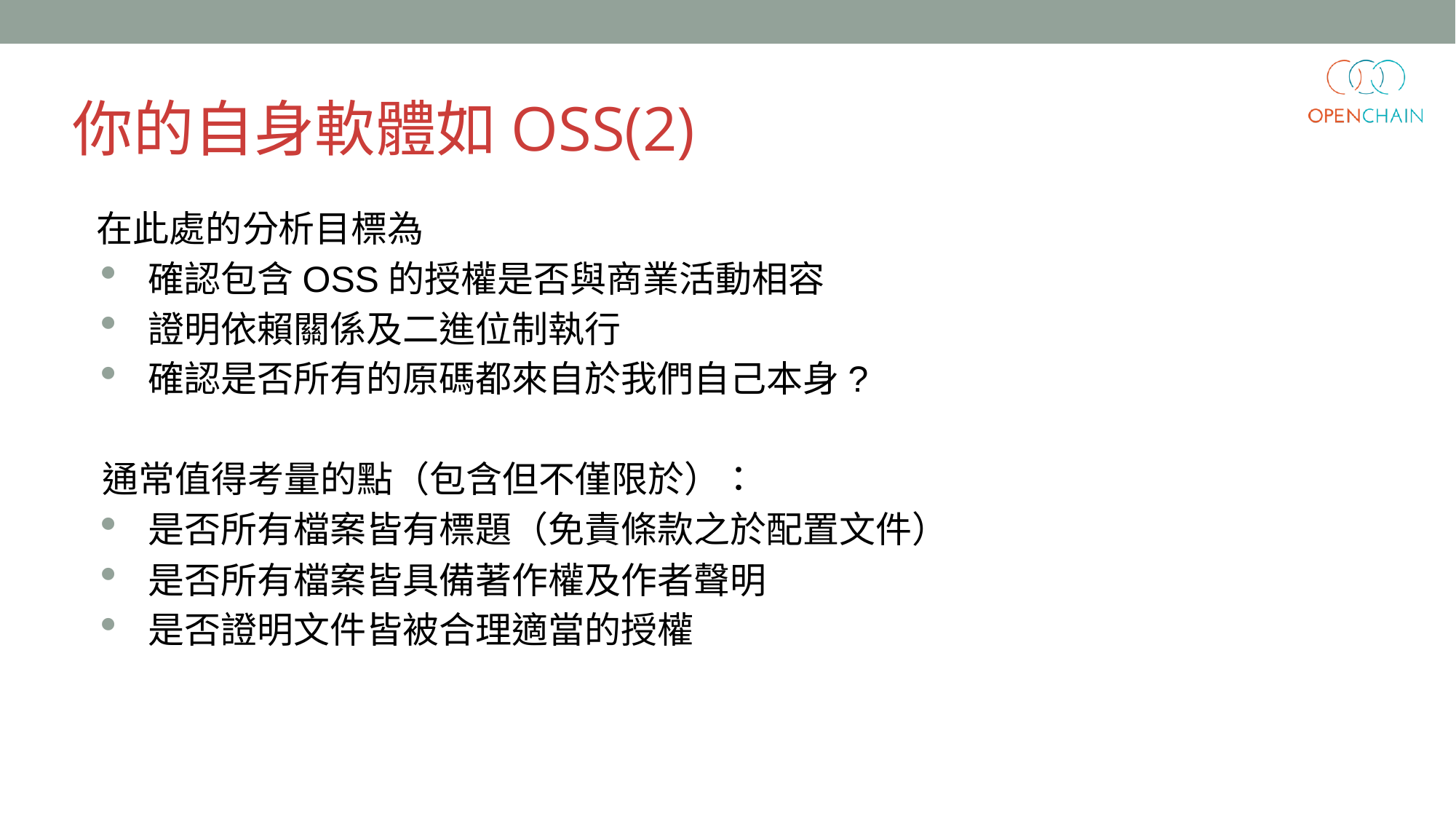

你的自身軟體如OSS(2)
在此處的分析目標為
確認包含OSS的授權是否與商業活動相容
證明依賴關係及二進位制執行
確認是否所有的原碼都來自於我們自己本身?

通常值得考量的點（包含但不僅限於）：
是否所有檔案皆有標題（免責條款之於配置文件）
是否所有檔案皆具備著作權及作者聲明
是否證明文件皆被合理適當的授權